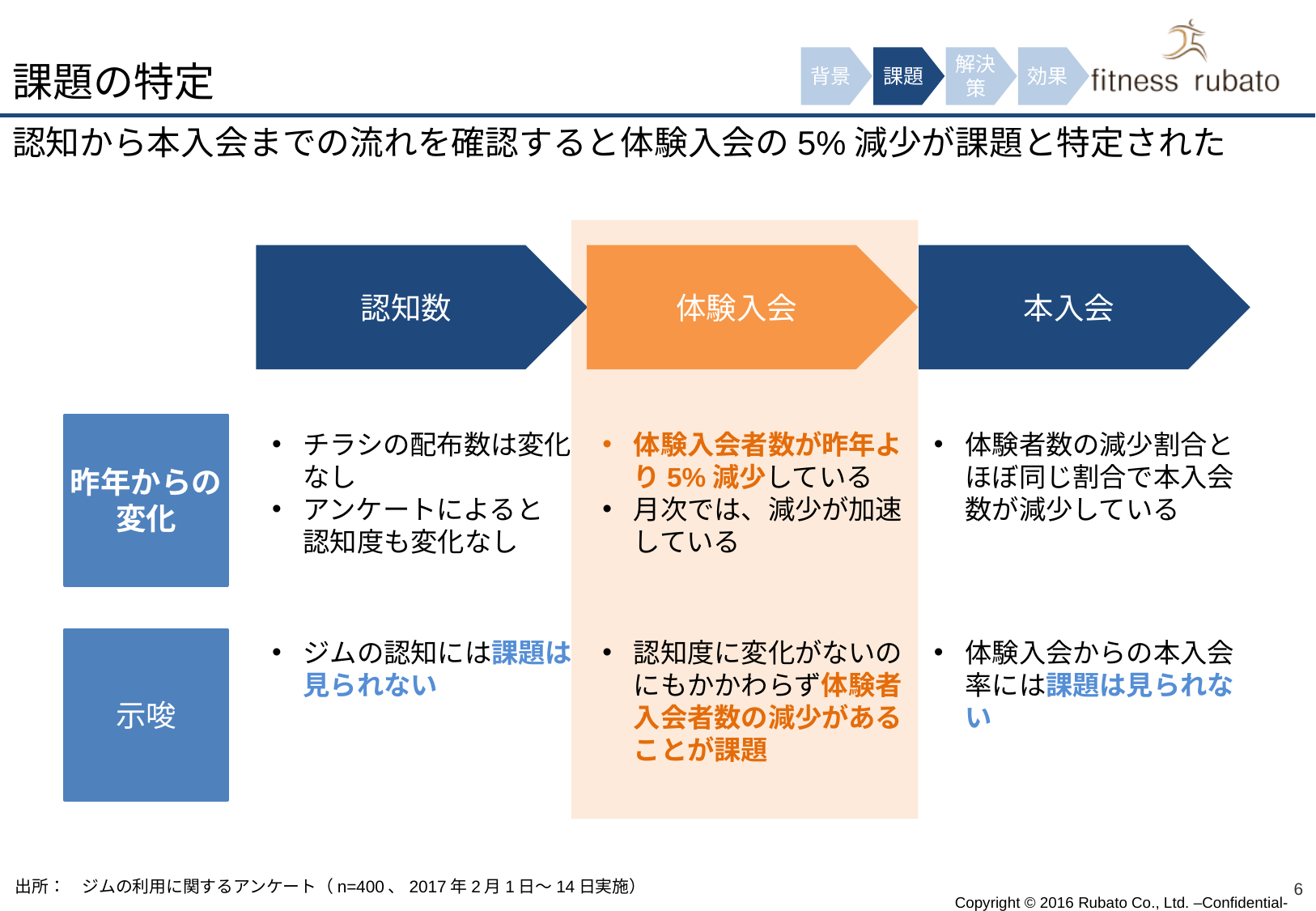

# 課題の特定
背景
課題
解決策
効果
認知から本入会までの流れを確認すると体験入会の5%減少が課題と特定された

認知数
体験入会
本入会
昨年からの変化
チラシの配布数は変化なし
アンケートによると
認知度も変化なし
体験入会者数が昨年より5%減少している
月次では、減少が加速している
体験者数の減少割合とほぼ同じ割合で本入会数が減少している
示唆
ジムの認知には課題は見られない
認知度に変化がないのにもかかわらず体験者入会者数の減少があることが課題
体験入会からの本入会率には課題は見られない
出所：　ジムの利用に関するアンケート（n=400、2017年2月1日～14日実施）
6